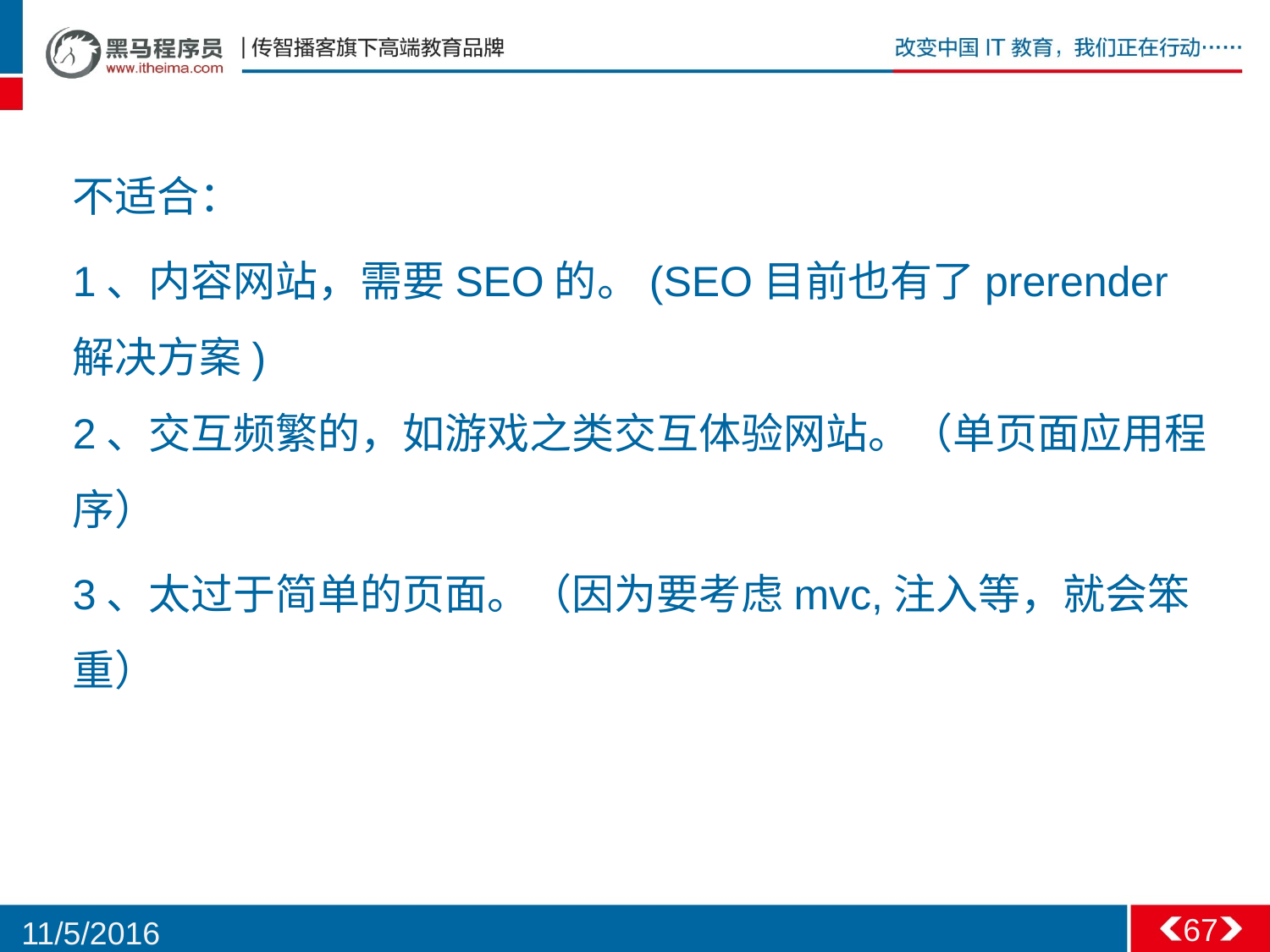

不适合：
1、内容网站，需要SEO的。(SEO目前也有了prerender解决方案)
2、交互频繁的，如游戏之类交互体验网站。（单页面应用程序）
3、太过于简单的页面。（因为要考虑mvc,注入等，就会笨重）

67

11/5/2016